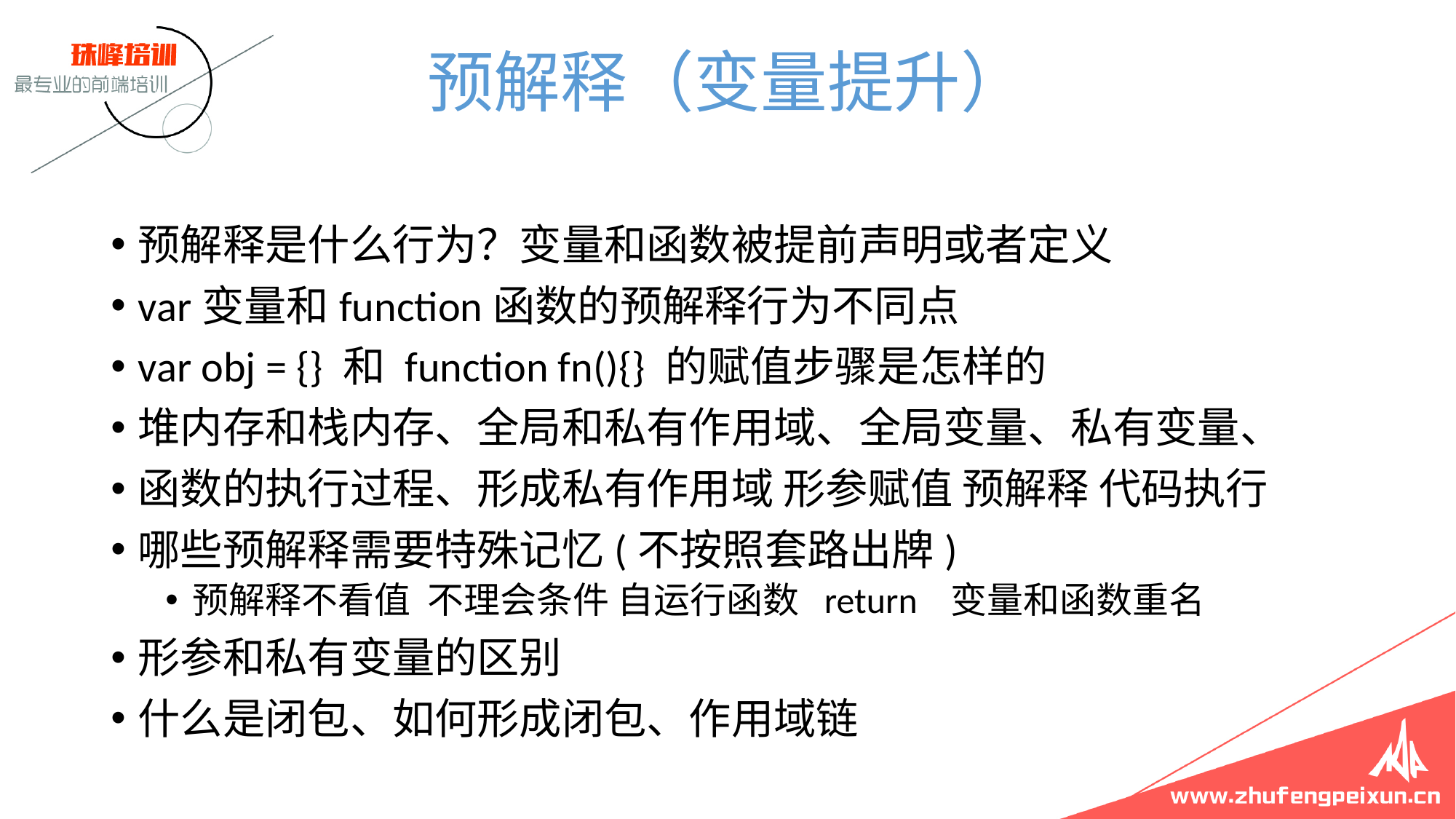

# 预解释（变量提升）
预解释是什么行为？变量和函数被提前声明或者定义
var变量和function函数的预解释行为不同点
var obj = {} 和 function fn(){} 的赋值步骤是怎样的
堆内存和栈内存、全局和私有作用域、全局变量、私有变量、
函数的执行过程、形成私有作用域 形参赋值 预解释 代码执行
哪些预解释需要特殊记忆(不按照套路出牌)
预解释不看值  不理会条件 自运行函数  return   变量和函数重名
形参和私有变量的区别
什么是闭包、如何形成闭包、作用域链